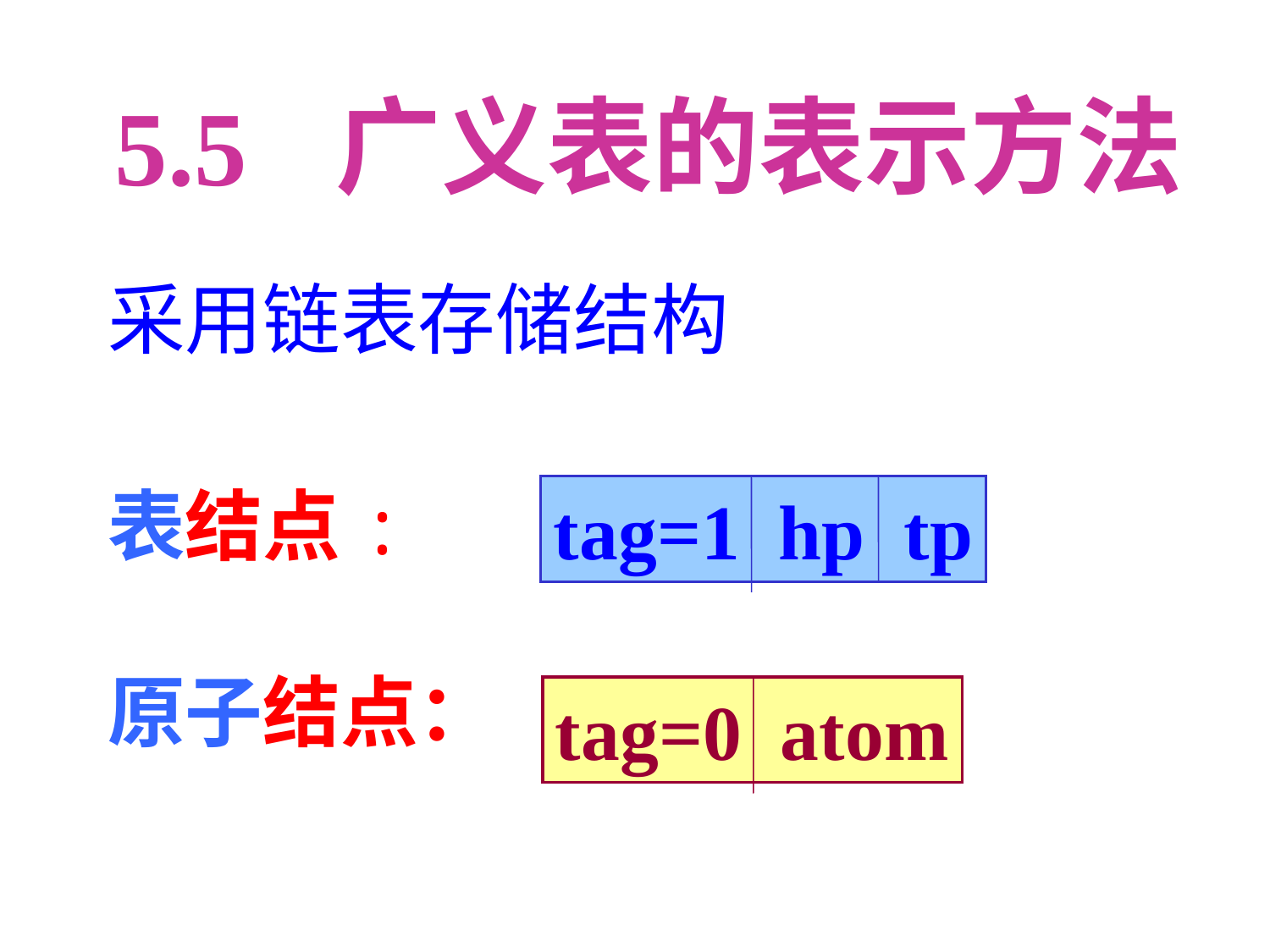

5.5 广义表的表示方法
采用链表存储结构
表结点:

原子结点：
tag=1  hp  tp

tag=0  atom